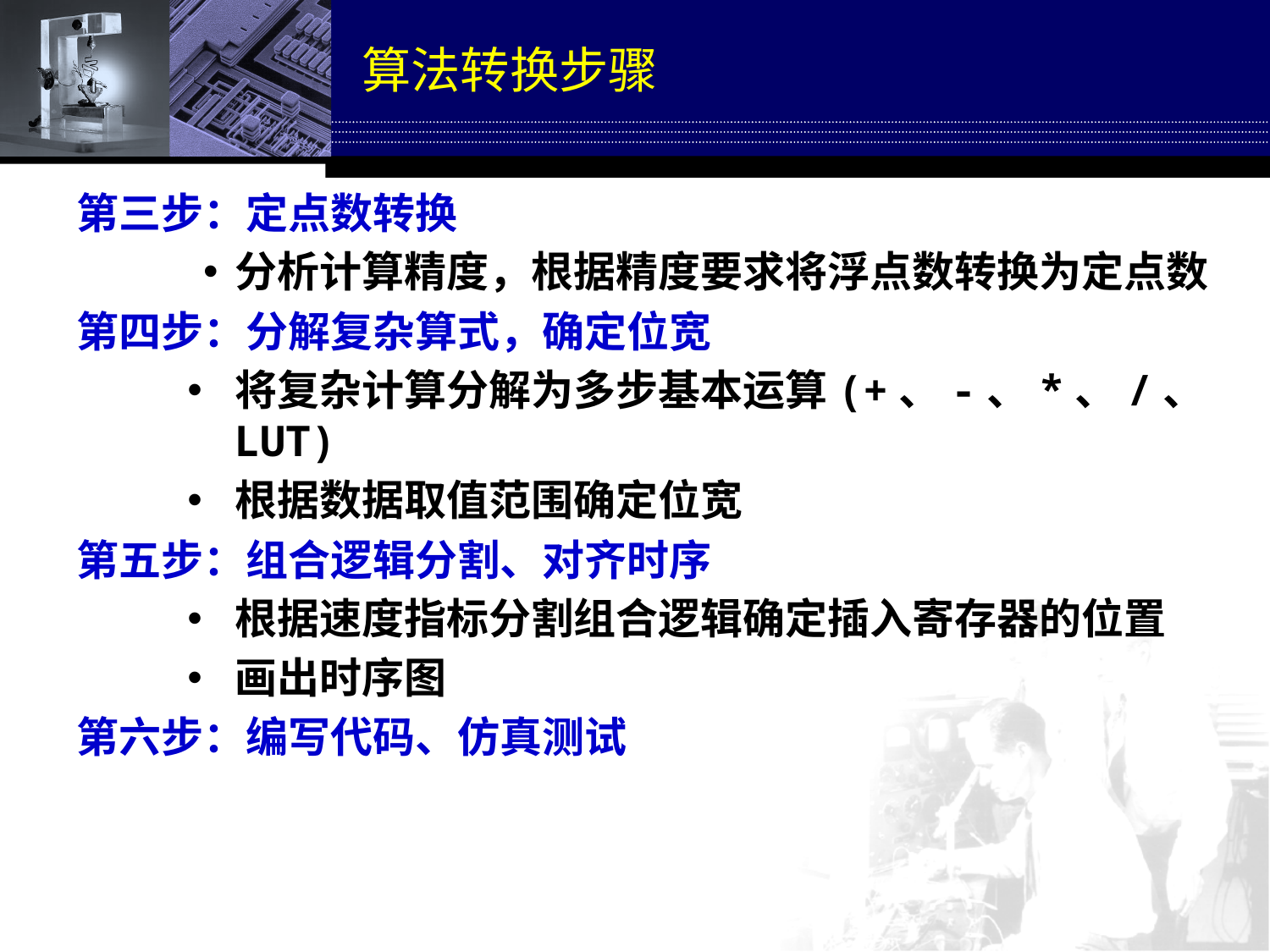

# 算法转换步骤
第三步：定点数转换
分析计算精度，根据精度要求将浮点数转换为定点数
第四步：分解复杂算式，确定位宽
将复杂计算分解为多步基本运算(+、-、*、/、LUT)
根据数据取值范围确定位宽
第五步：组合逻辑分割、对齐时序
根据速度指标分割组合逻辑确定插入寄存器的位置
画出时序图
第六步：编写代码、仿真测试